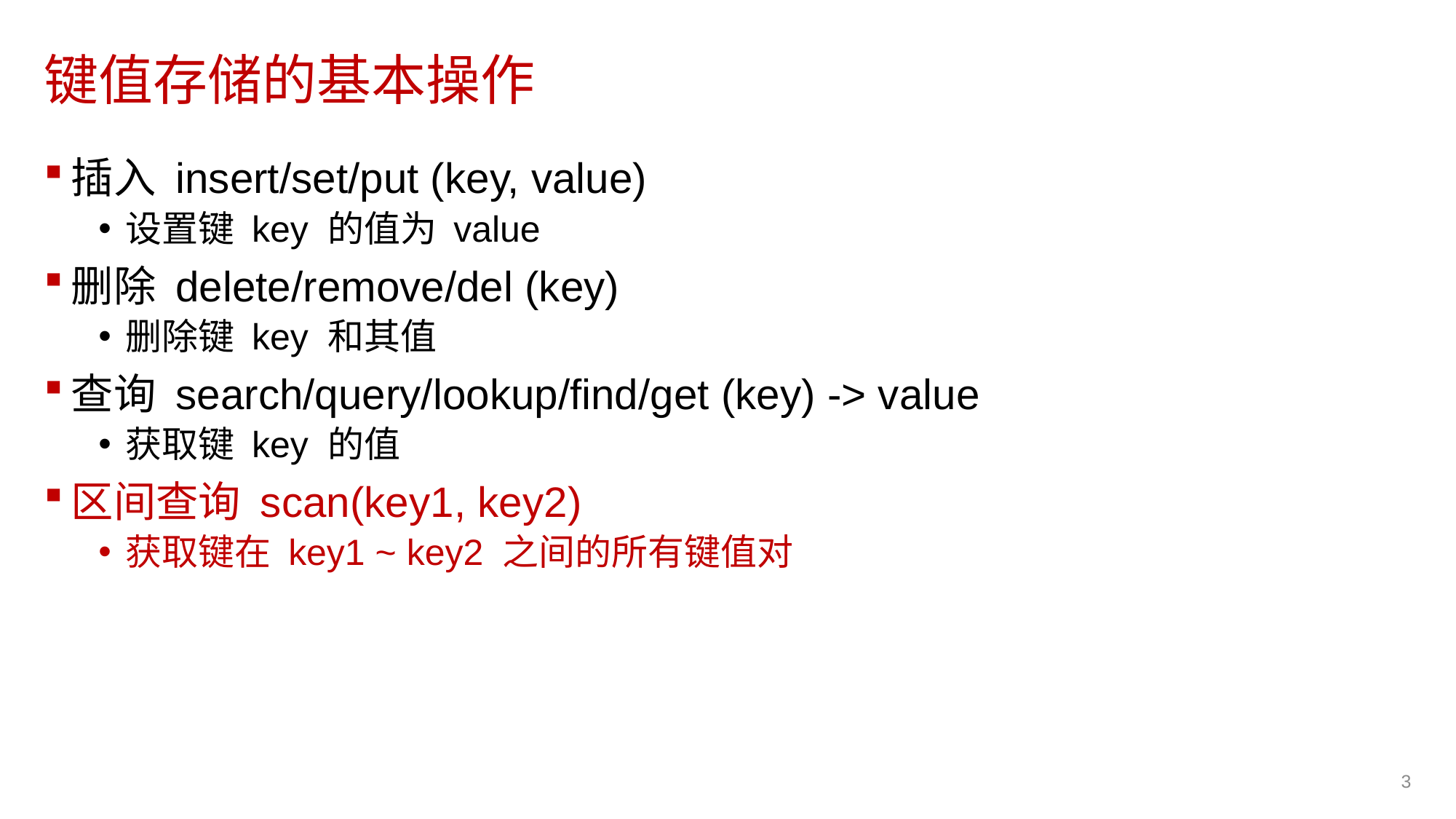

# 键值存储的基本操作
插入 insert/set/put (key, value)
设置键 key 的值为 value
删除 delete/remove/del (key)
删除键 key 和其值
查询 search/query/lookup/find/get (key) -> value
获取键 key 的值
区间查询 scan(key1, key2)
获取键在 key1 ~ key2 之间的所有键值对

3